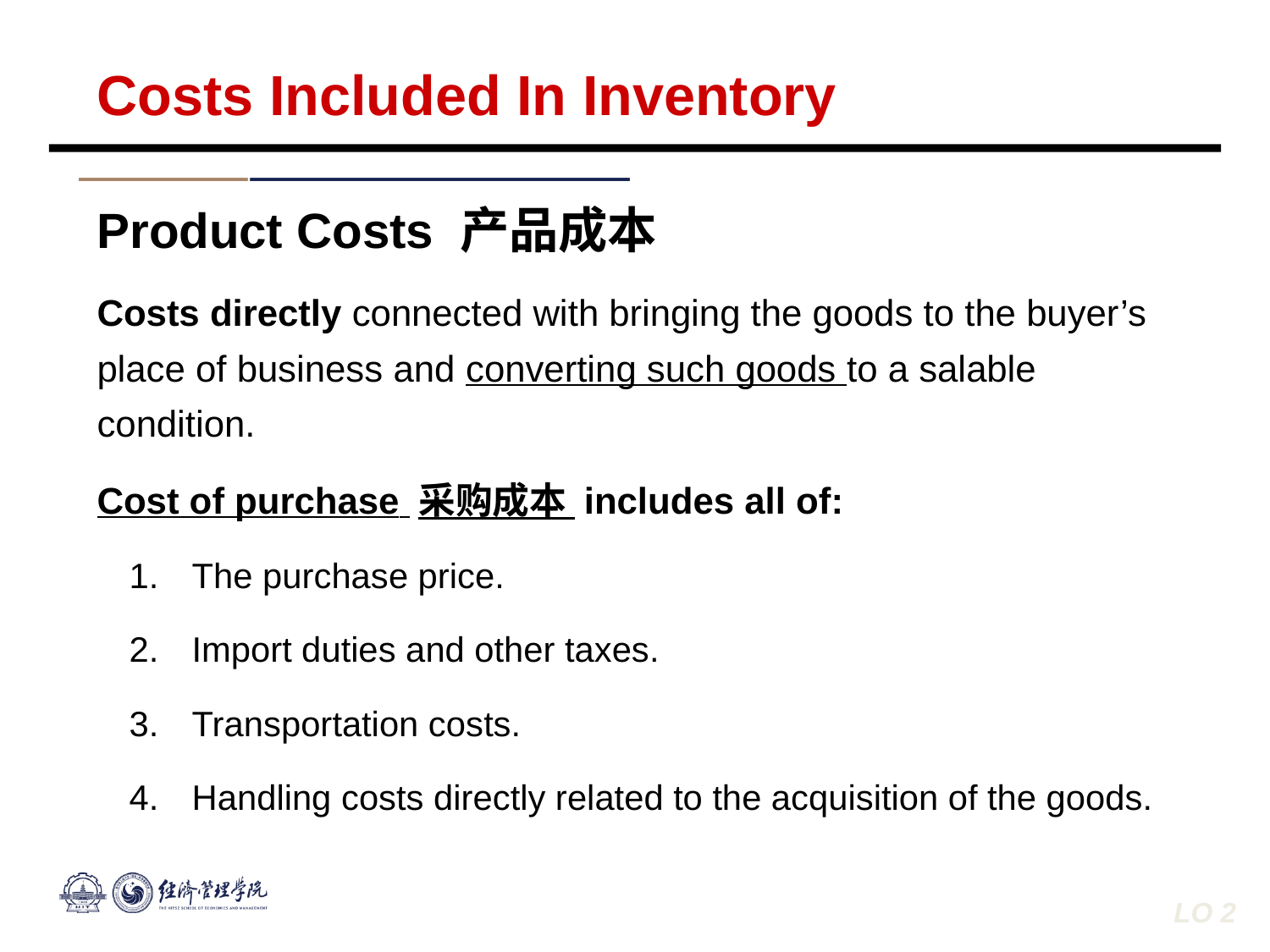

Costs Included In Inventory

Product Costs 产品成本
Costs directly connected with bringing the goods to the buyer’s place of business and converting such goods to a salable condition.
Cost of purchase 采购成本 includes all of:
The purchase price.
Import duties and other taxes.
Transportation costs.
Handling costs directly related to the acquisition of the goods.
LO 2